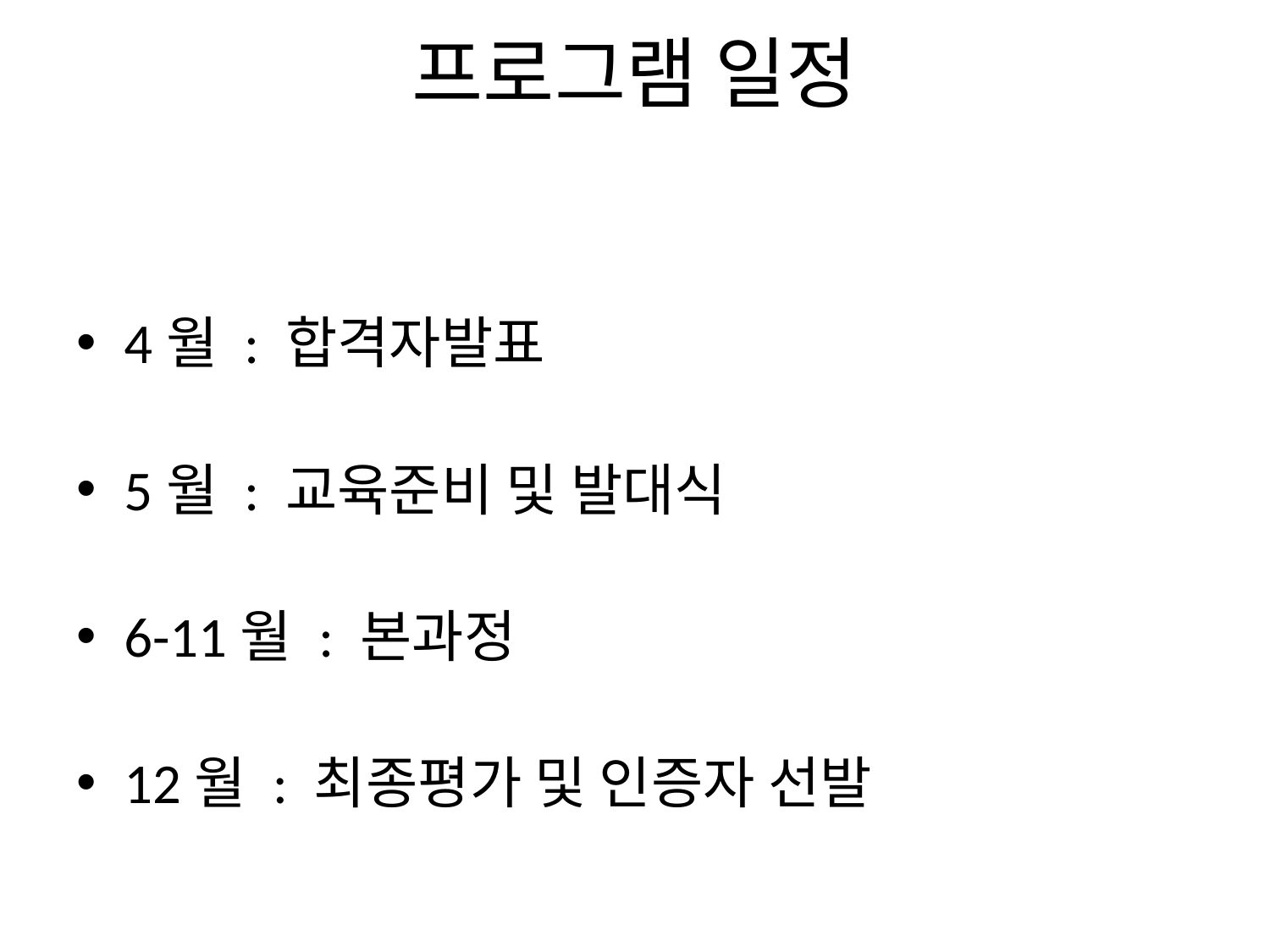

# 프로그램 일정

4월 : 합격자발표
5월 : 교육준비 및 발대식
6-11월 : 본과정
12월 : 최종평가 및 인증자 선발